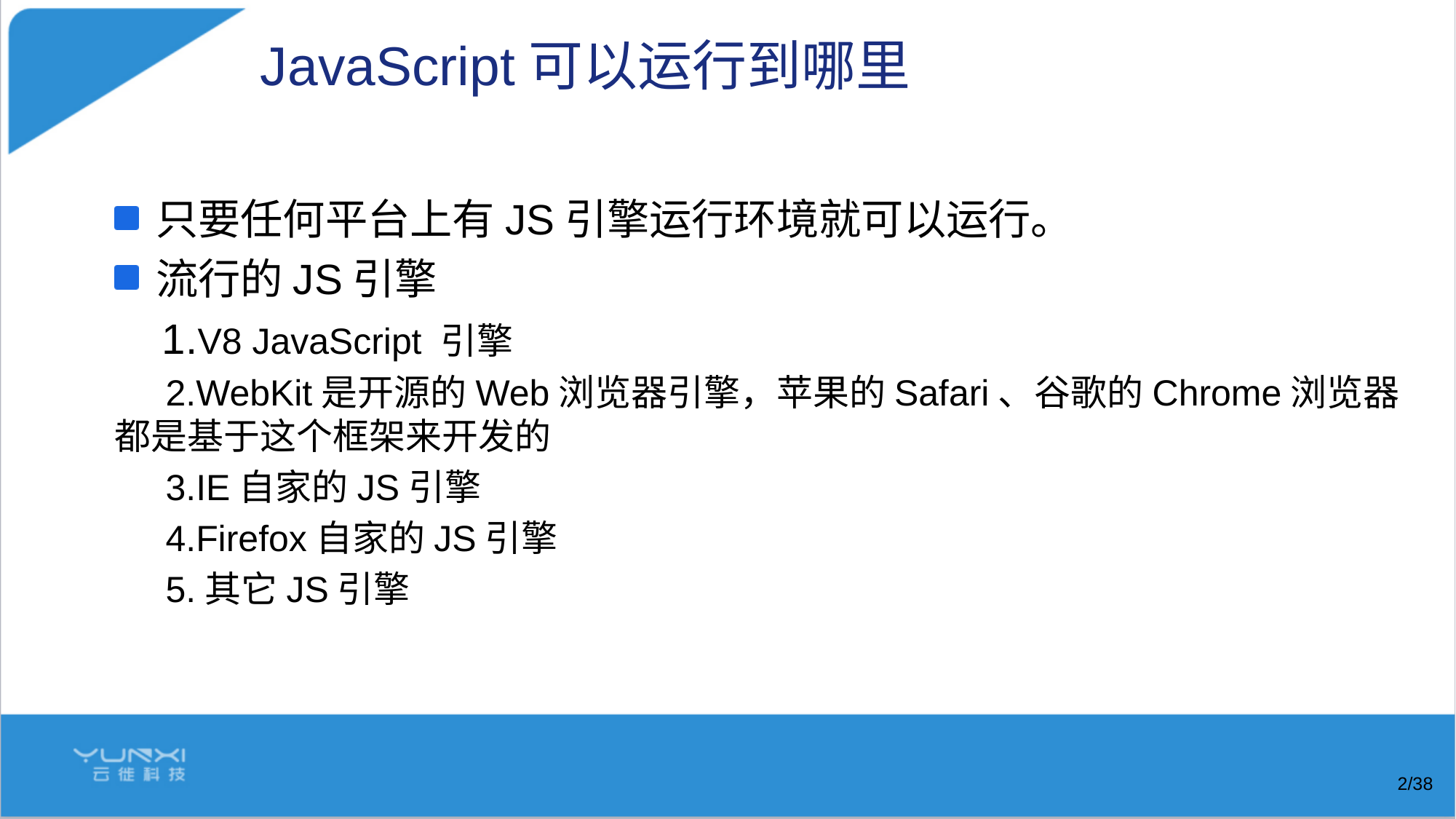

# JavaScript可以运行到哪里

只要任何平台上有JS引擎运行环境就可以运行。
流行的JS引擎
    1.V8 JavaScript 引擎
     2.WebKit是开源的Web浏览器引擎，苹果的Safari、谷歌的Chrome浏览器都是基于这个框架来开发的
     3.IE自家的JS引擎
     4.Firefox自家的JS引擎
     5.其它JS引擎

2/38